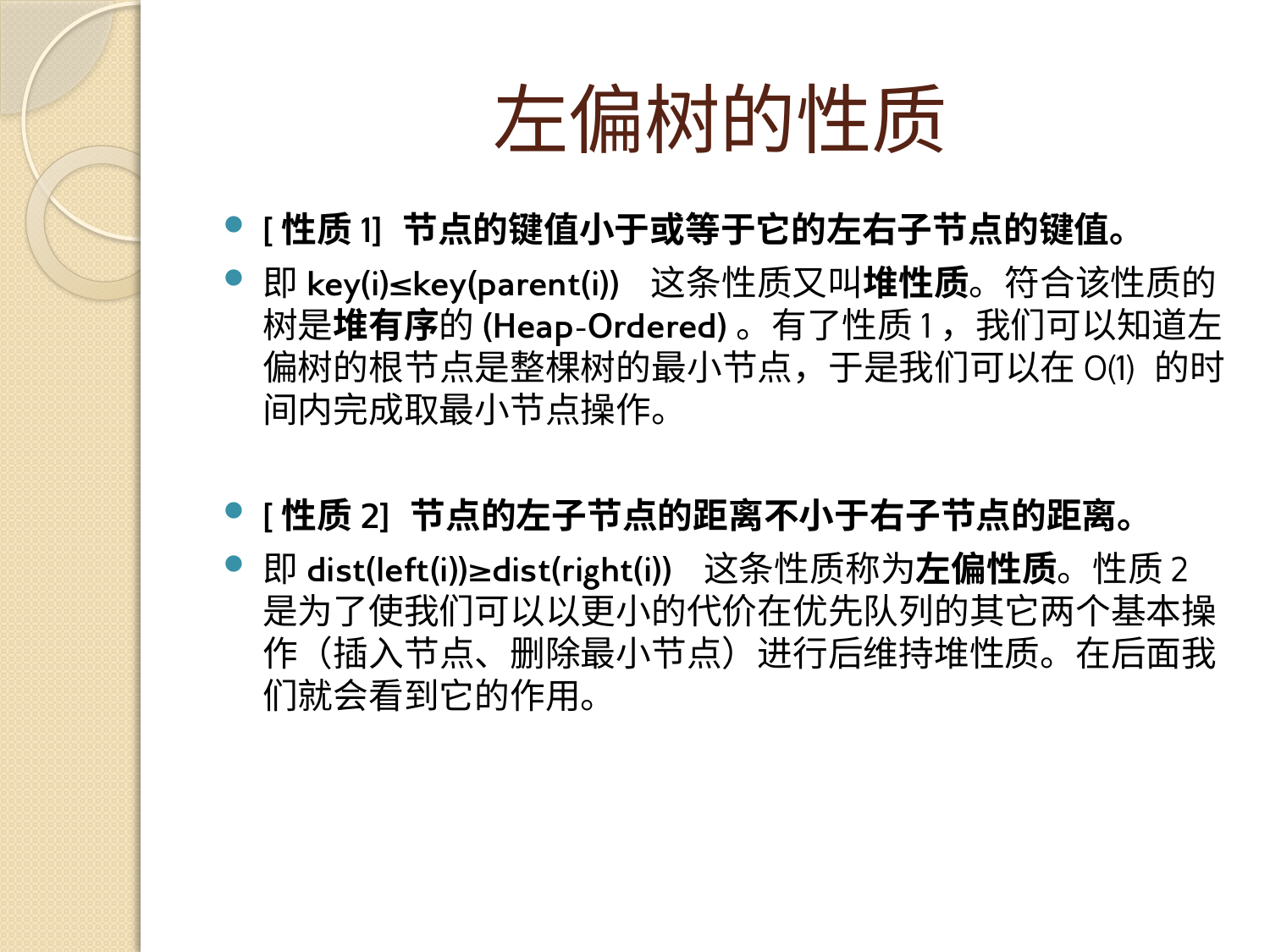

# 左偏树的性质
[性质1] 节点的键值小于或等于它的左右子节点的键值。
即key(i)≤key(parent(i))  这条性质又叫堆性质。符合该性质的树是堆有序的(Heap-Ordered)。有了性质1，我们可以知道左偏树的根节点是整棵树的最小节点，于是我们可以在O(1) 的时间内完成取最小节点操作。

[性质2] 节点的左子节点的距离不小于右子节点的距离。
即dist(left(i))≥dist(right(i))  这条性质称为左偏性质。性质2是为了使我们可以以更小的代价在优先队列的其它两个基本操作（插入节点、删除最小节点）进行后维持堆性质。在后面我们就会看到它的作用。